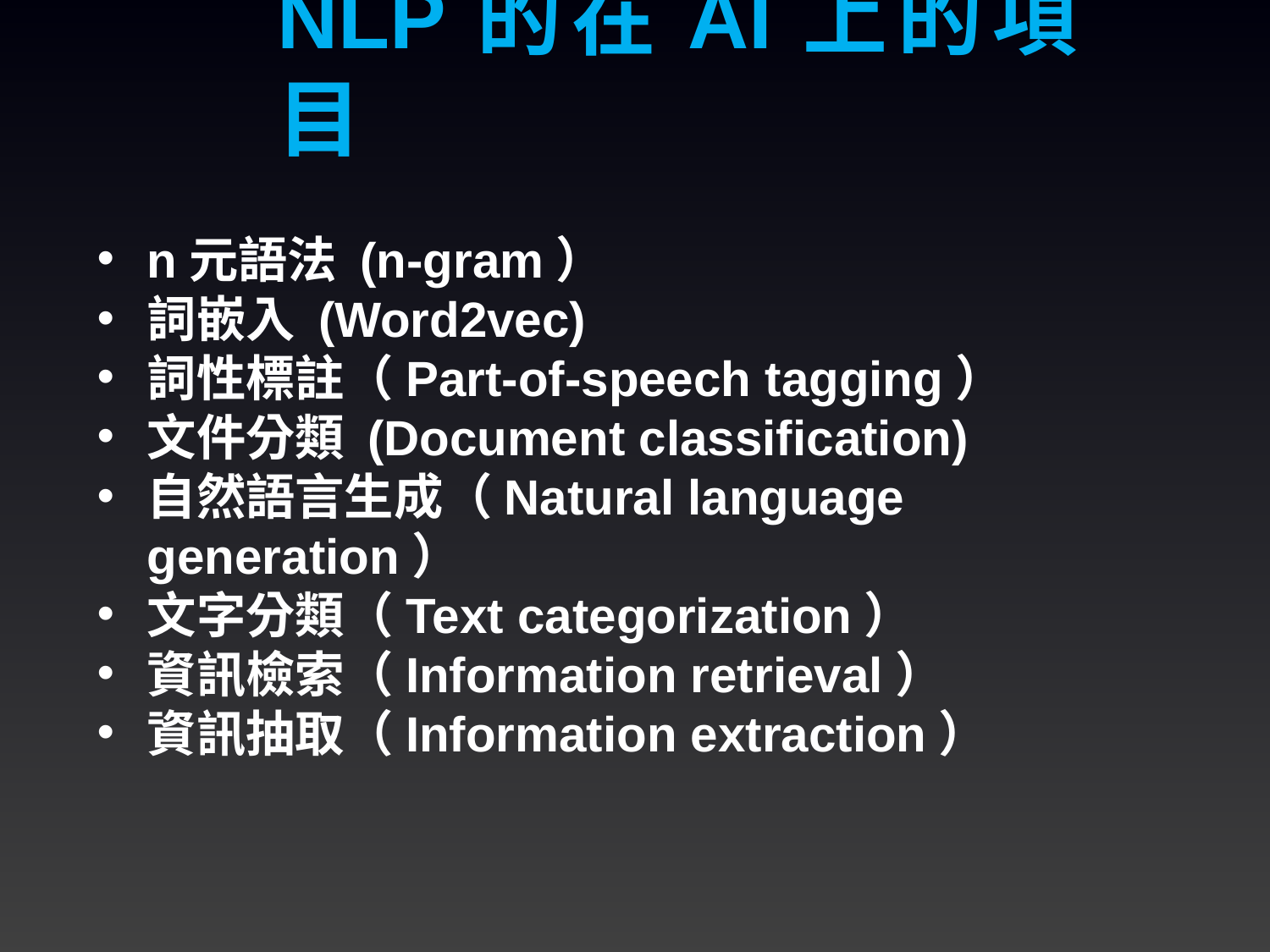

NLP的在AI上的項目
n元語法 (n-gram）
詞嵌入 (Word2vec)
詞性標註（Part-of-speech tagging）
文件分類 (Document classification)
自然語言生成（Natural language generation）
文字分類（Text categorization）
資訊檢索（Information retrieval）
資訊抽取（Information extraction）